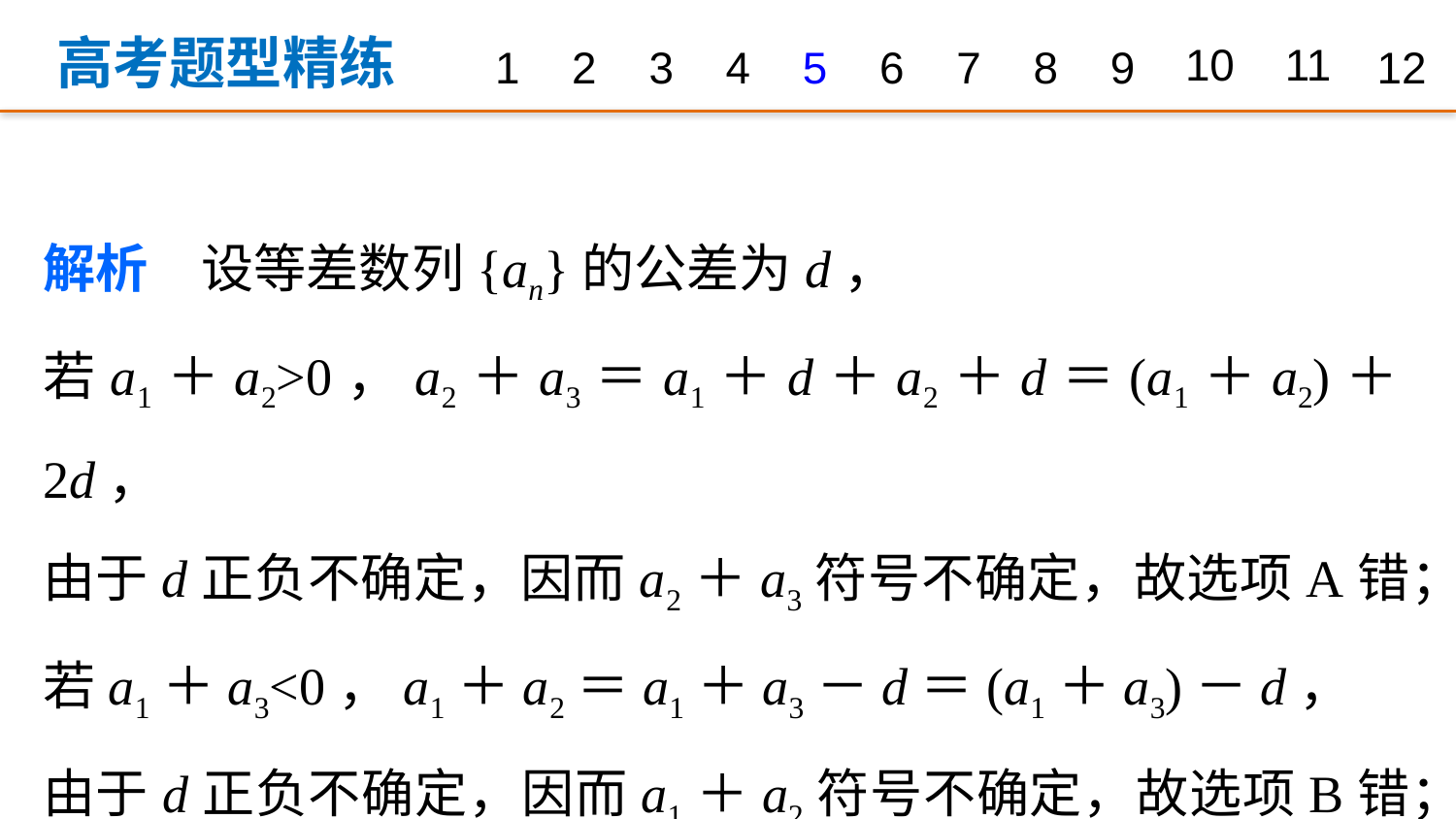

高考题型精练
1
2
3
4
5
6
7
8
9
10
11
12
解析　设等差数列{an}的公差为d，
若a1＋a2>0，a2＋a3＝a1＋d＋a2＋d＝(a1＋a2)＋2d，
由于d正负不确定，因而a2＋a3符号不确定，故选项A错；
若a1＋a3<0，a1＋a2＝a1＋a3－d＝(a1＋a3)－d，
由于d正负不确定，因而a1＋a2符号不确定，故选项B错；